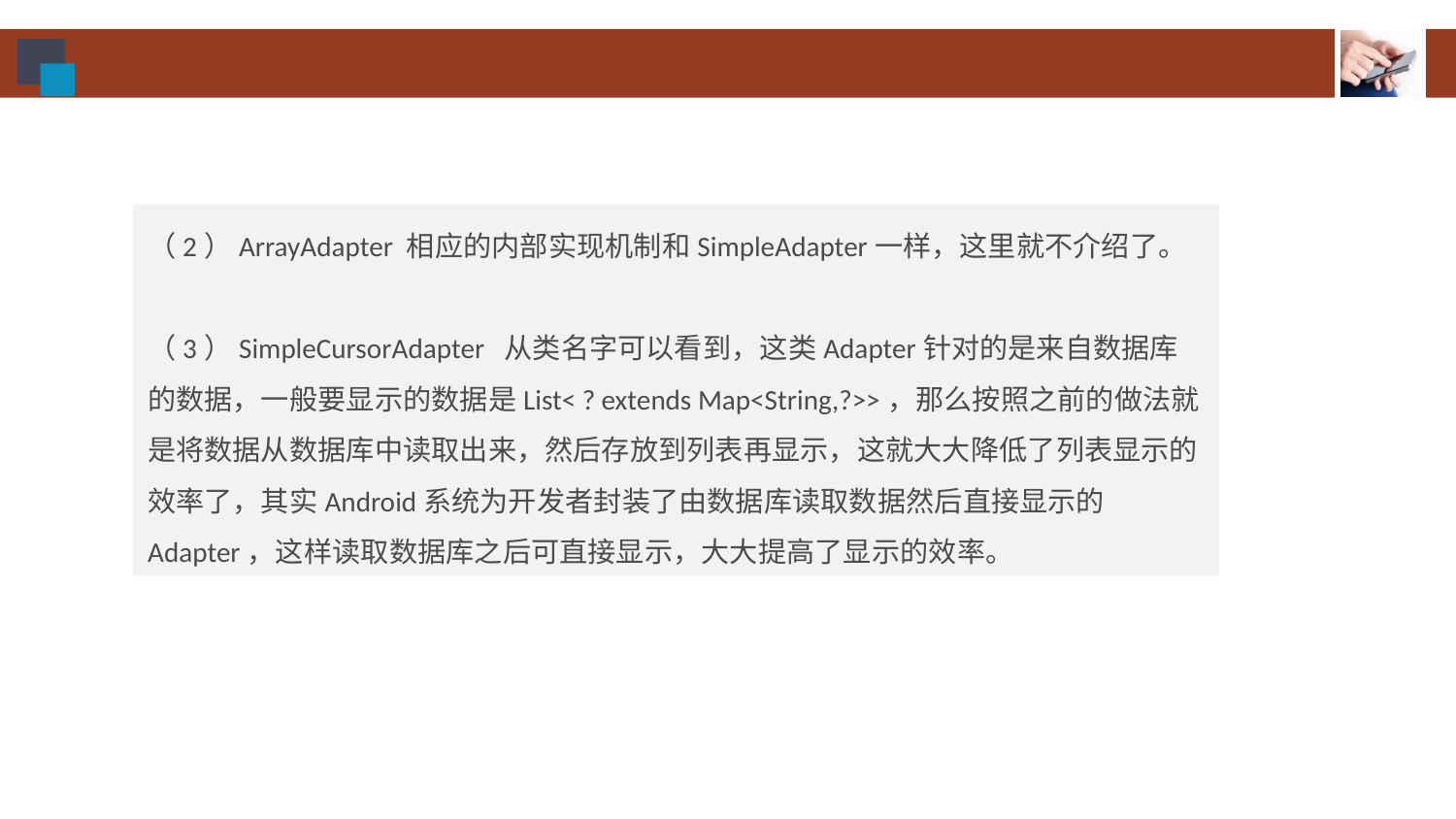

（2）ArrayAdapter 相应的内部实现机制和SimpleAdapter一样，这里就不介绍了。

（3）SimpleCursorAdapter  从类名字可以看到，这类Adapter针对的是来自数据库的数据，一般要显示的数据是List< ? extends Map<String,?>>，那么按照之前的做法就是将数据从数据库中读取出来，然后存放到列表再显示，这就大大降低了列表显示的效率了，其实Android系统为开发者封装了由数据库读取数据然后直接显示的Adapter，这样读取数据库之后可直接显示，大大提高了显示的效率。